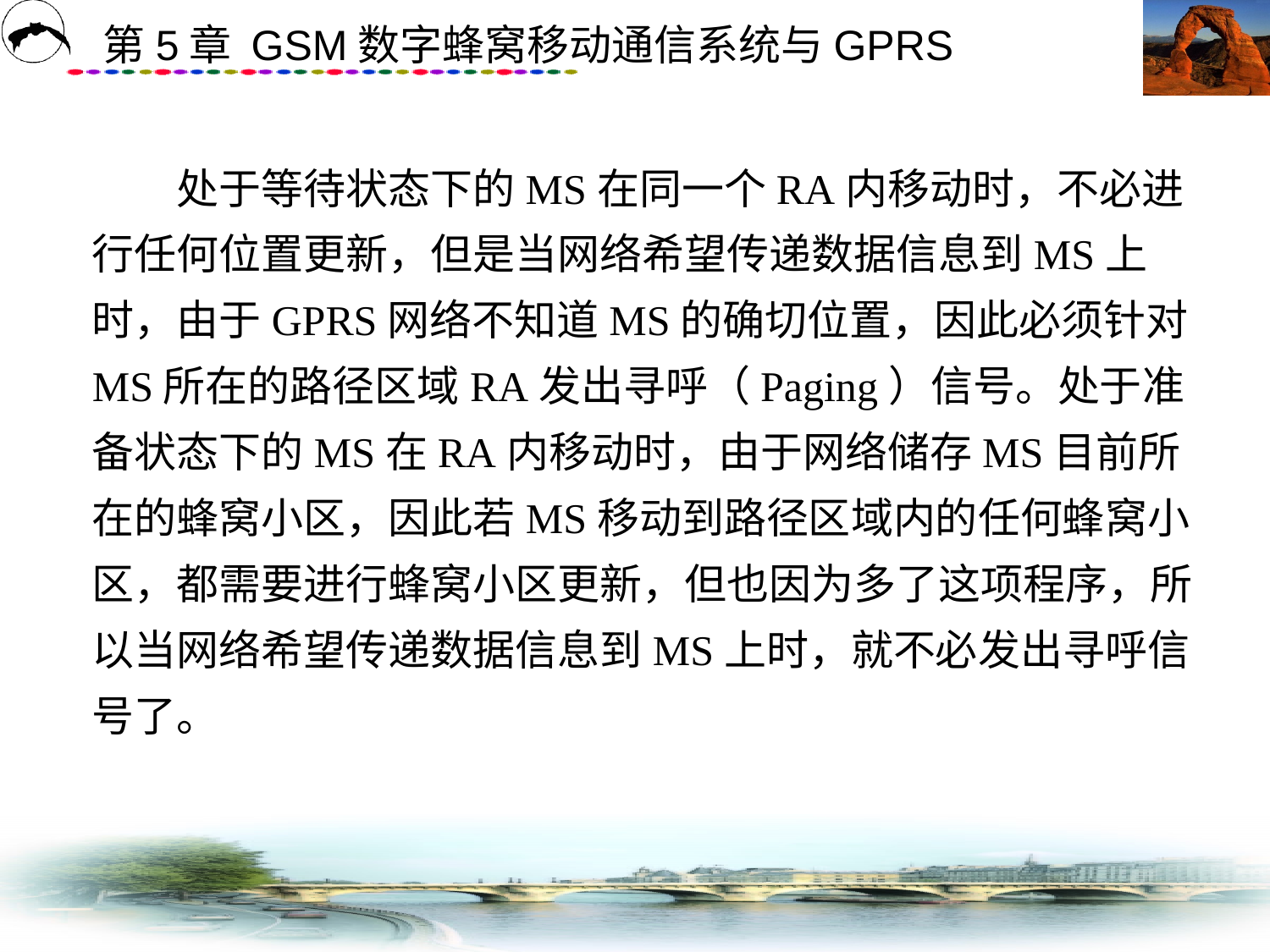

# 处于等待状态下的MS在同一个RA内移动时，不必进行任何位置更新，但是当网络希望传递数据信息到MS上时，由于GPRS网络不知道MS的确切位置，因此必须针对MS所在的路径区域RA发出寻呼（Paging）信号。处于准备状态下的MS在RA内移动时，由于网络储存MS目前所在的蜂窝小区，因此若MS移动到路径区域内的任何蜂窝小区，都需要进行蜂窝小区更新，但也因为多了这项程序，所以当网络希望传递数据信息到MS上时，就不必发出寻呼信号了。